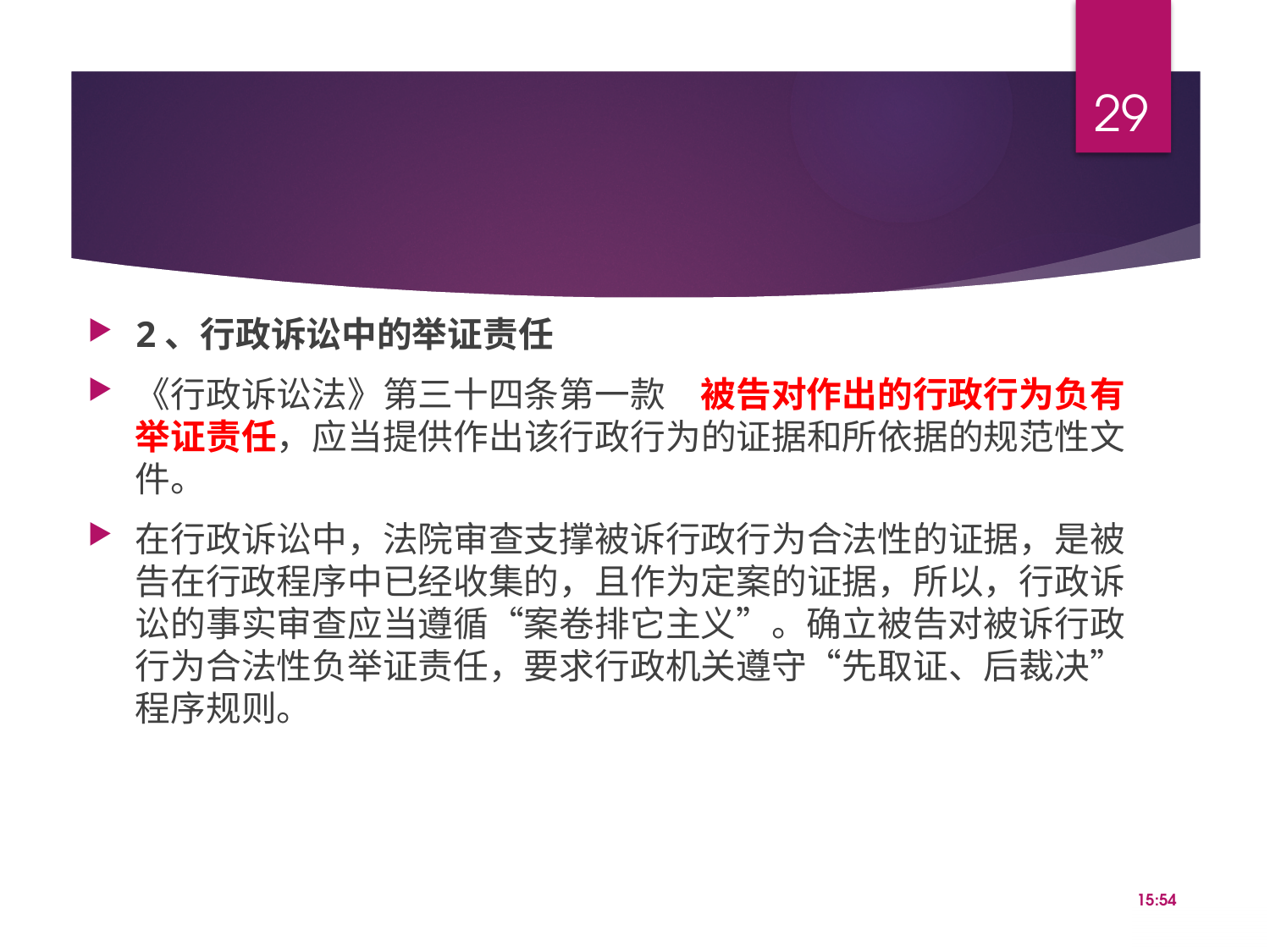

29
#
2、行政诉讼中的举证责任
《行政诉讼法》第三十四条第一款　被告对作出的行政行为负有举证责任，应当提供作出该行政行为的证据和所依据的规范性文件。
在行政诉讼中，法院审查支撑被诉行政行为合法性的证据，是被告在行政程序中已经收集的，且作为定案的证据，所以，行政诉讼的事实审查应当遵循“案卷排它主义”。确立被告对被诉行政行为合法性负举证责任，要求行政机关遵守“先取证、后裁决”程序规则。

15:54